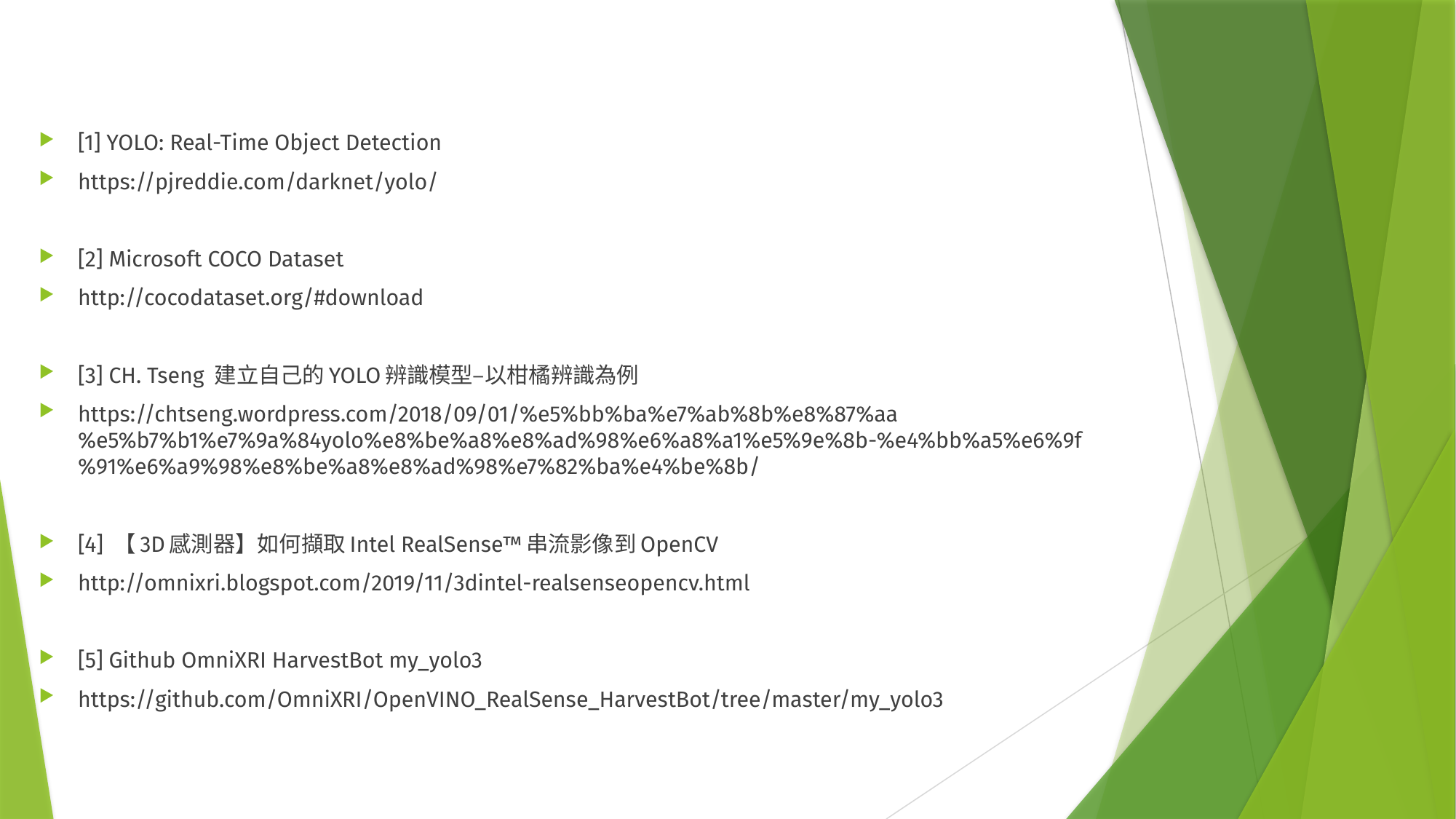

[1] YOLO: Real-Time Object Detection
https://pjreddie.com/darknet/yolo/

[2] Microsoft COCO Dataset
http://cocodataset.org/#download

[3] CH. Tseng 建立自己的YOLO辨識模型–以柑橘辨識為例
https://chtseng.wordpress.com/2018/09/01/%e5%bb%ba%e7%ab%8b%e8%87%aa%e5%b7%b1%e7%9a%84yolo%e8%be%a8%e8%ad%98%e6%a8%a1%e5%9e%8b-%e4%bb%a5%e6%9f%91%e6%a9%98%e8%be%a8%e8%ad%98%e7%82%ba%e4%be%8b/

[4] 【3D感測器】如何擷取Intel RealSense™串流影像到OpenCV
http://omnixri.blogspot.com/2019/11/3dintel-realsenseopencv.html

[5] Github OmniXRI HarvestBot my_yolo3
https://github.com/OmniXRI/OpenVINO_RealSense_HarvestBot/tree/master/my_yolo3